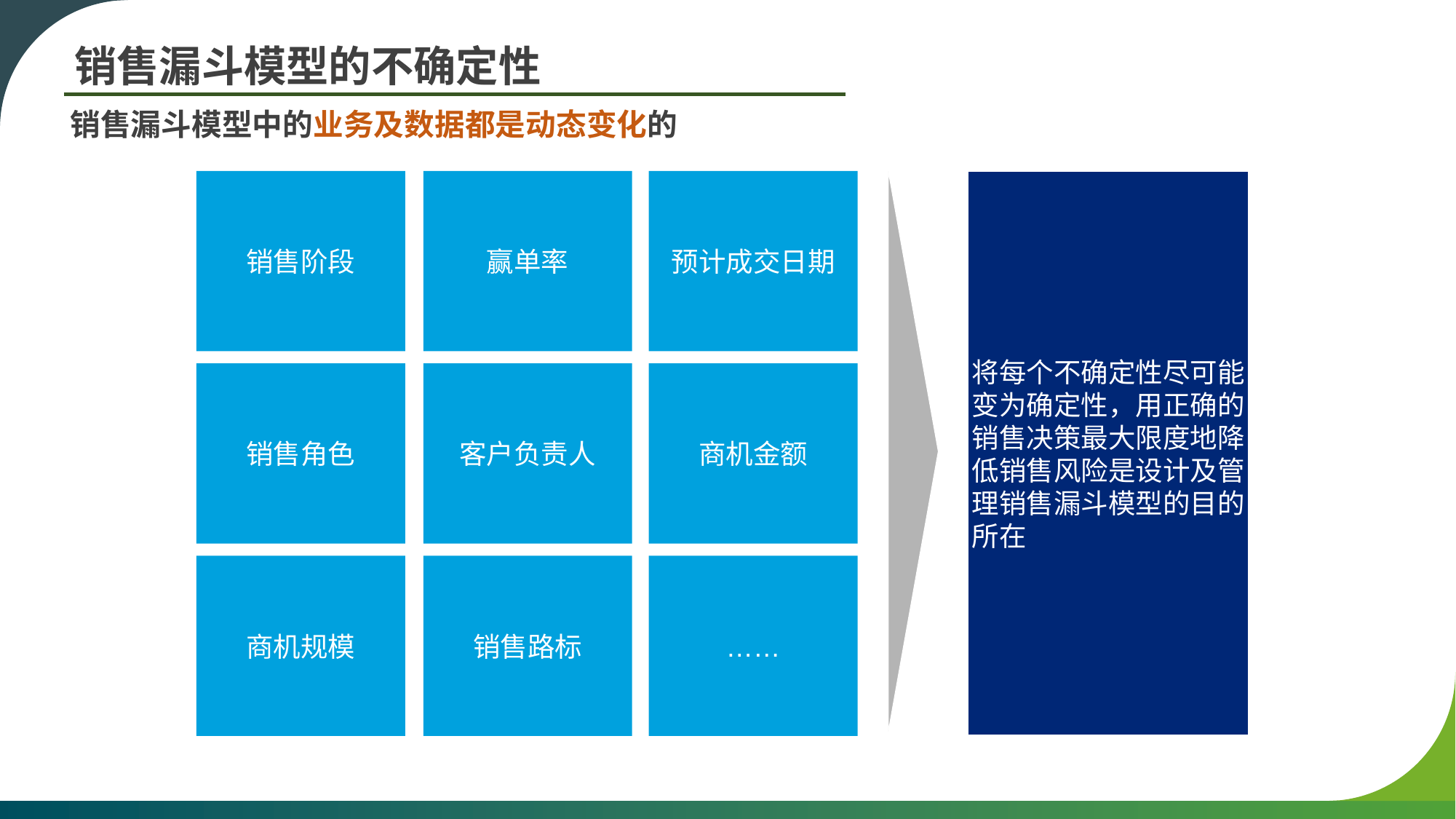

# 销售漏斗模型的不确定性
销售漏斗模型中的业务及数据都是动态变化的
销售阶段
赢单率
预计成交日期

将每个不确定性尽可能变为确定性，用正确的销售决策最大限度地降低销售风险是设计及管理销售漏斗模型的目的所在
销售角色
客户负责人
商机金额
商机规模
销售路标
……